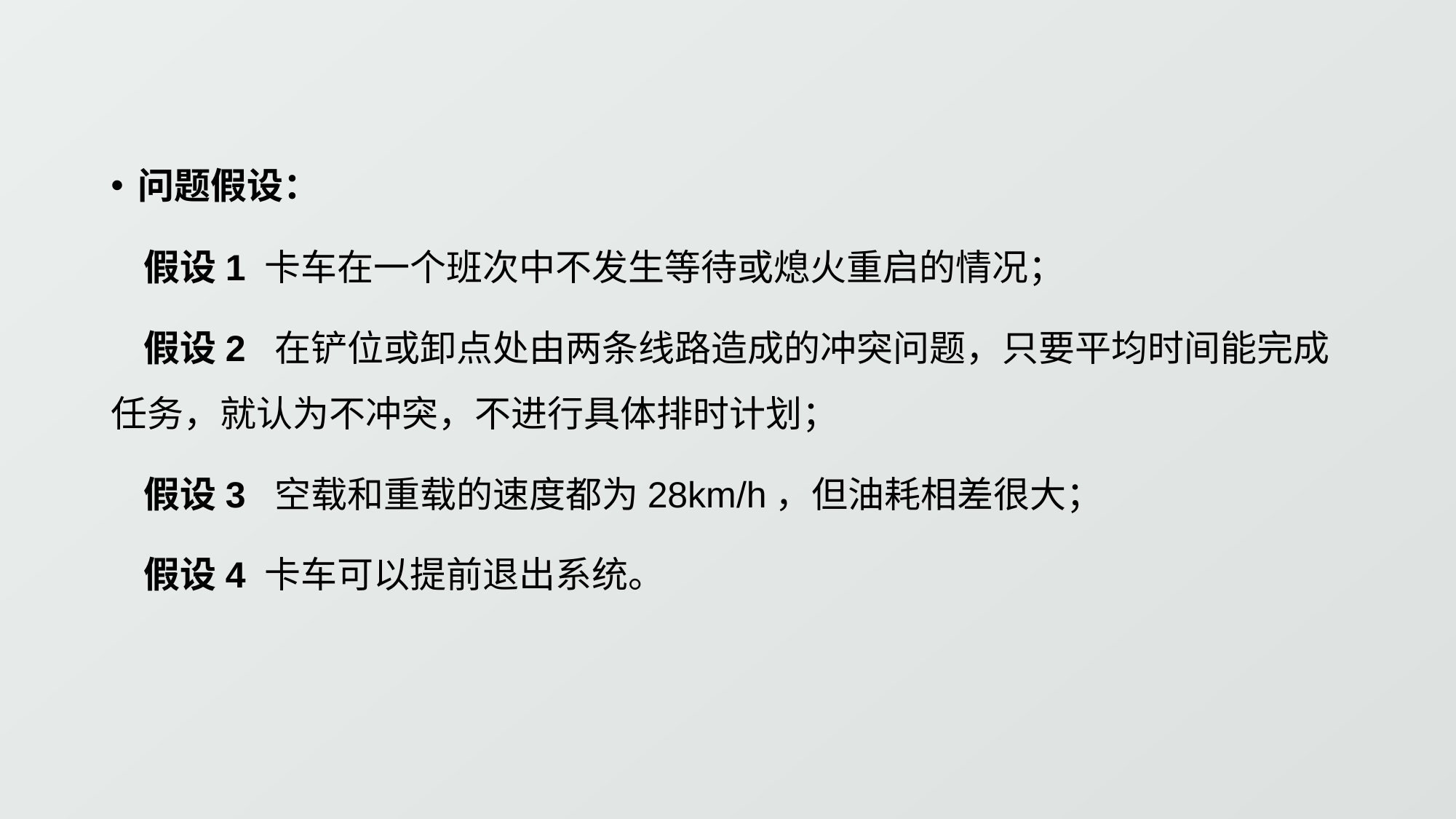

问题假设：
   假设1 卡车在一个班次中不发生等待或熄火重启的情况；
   假设2  在铲位或卸点处由两条线路造成的冲突问题，只要平均时间能完成任务，就认为不冲突，不进行具体排时计划；
   假设3  空载和重载的速度都为28km/h，但油耗相差很大；
   假设4 卡车可以提前退出系统。